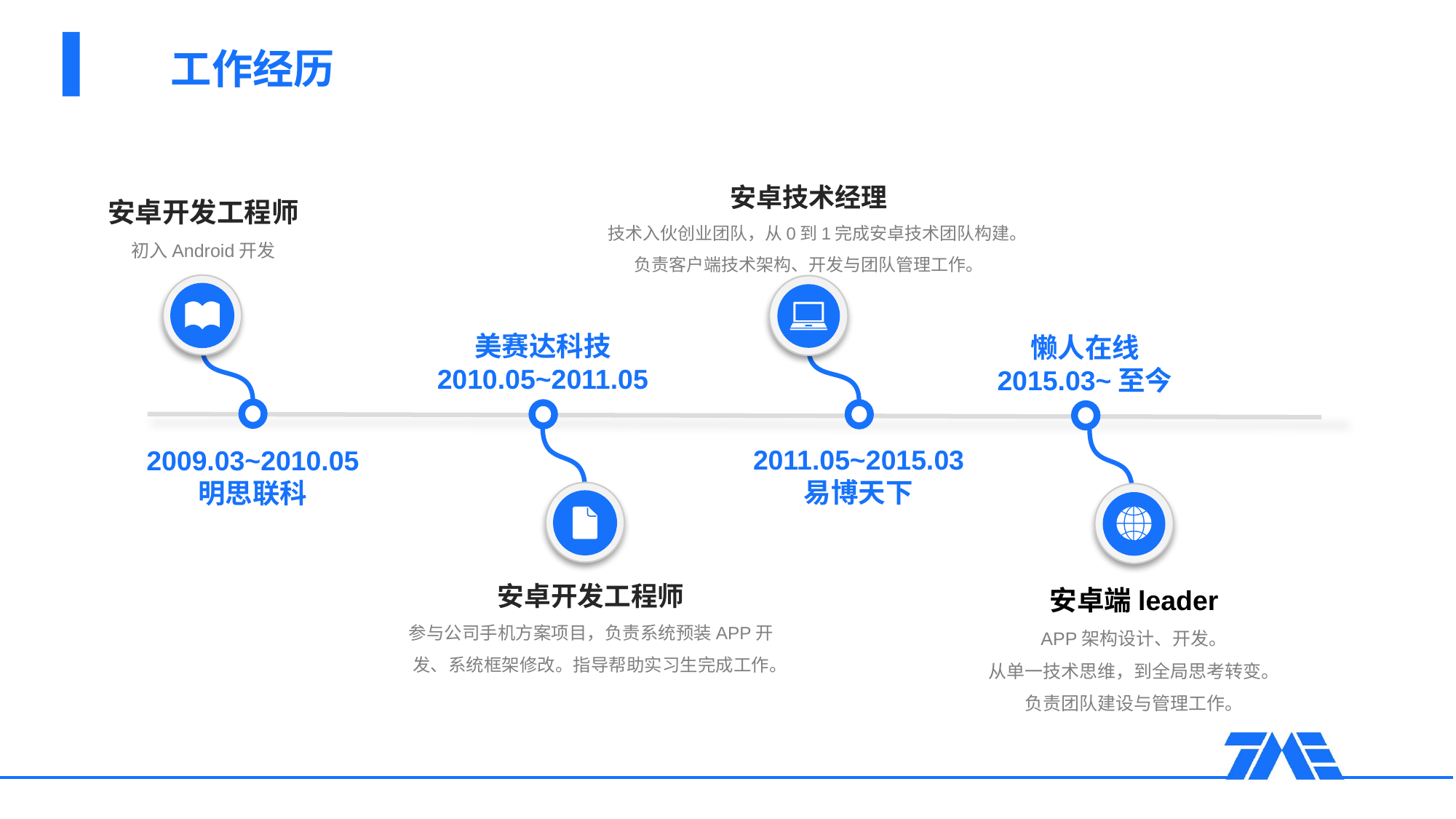

工作经历
安卓技术经理
技术入伙创业团队，从0到1完成安卓技术团队构建。负责客户端技术架构、开发与团队管理工作。
安卓开发工程师
初入Android开发

美赛达科技
2010.05~2011.05
懒人在线
2015.03~至今

2009.03~2010.05
明思联科
2011.05~2015.03
易博天下
第一步
安卓开发工程师
参与公司手机方案项目，负责系统预装APP开发、系统框架修改。指导帮助实习生完成工作。
安卓端leader
APP架构设计、开发。
从单一技术思维，到全局思考转变。
负责团队建设与管理工作。